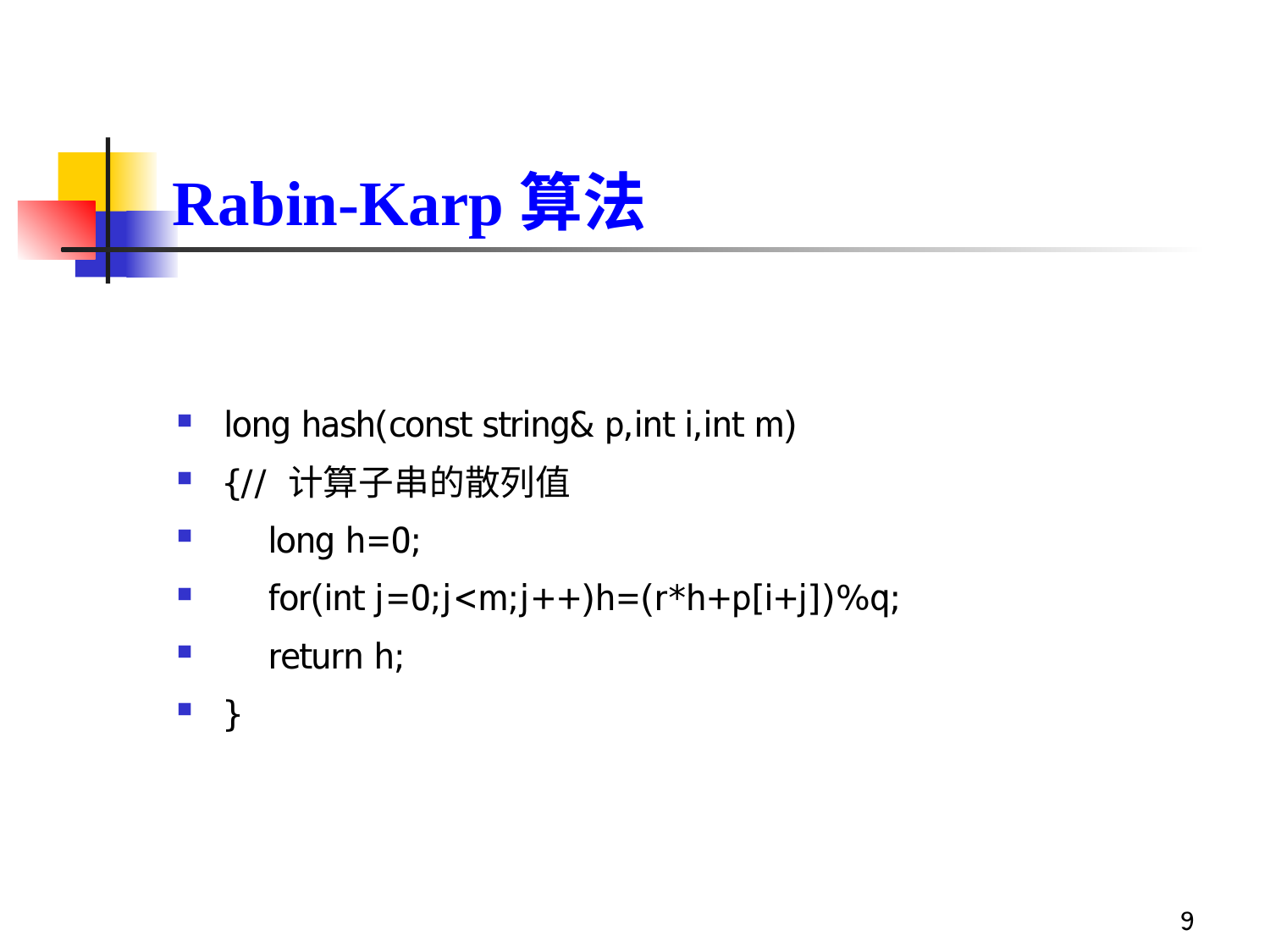

# Rabin-Karp算法

long hash(const string& p,int i,int m)
{// 计算子串的散列值
    long h=0;
    for(int j=0;j<m;j++)h=(r*h+p[i+j])%q;
    return h;
}

9